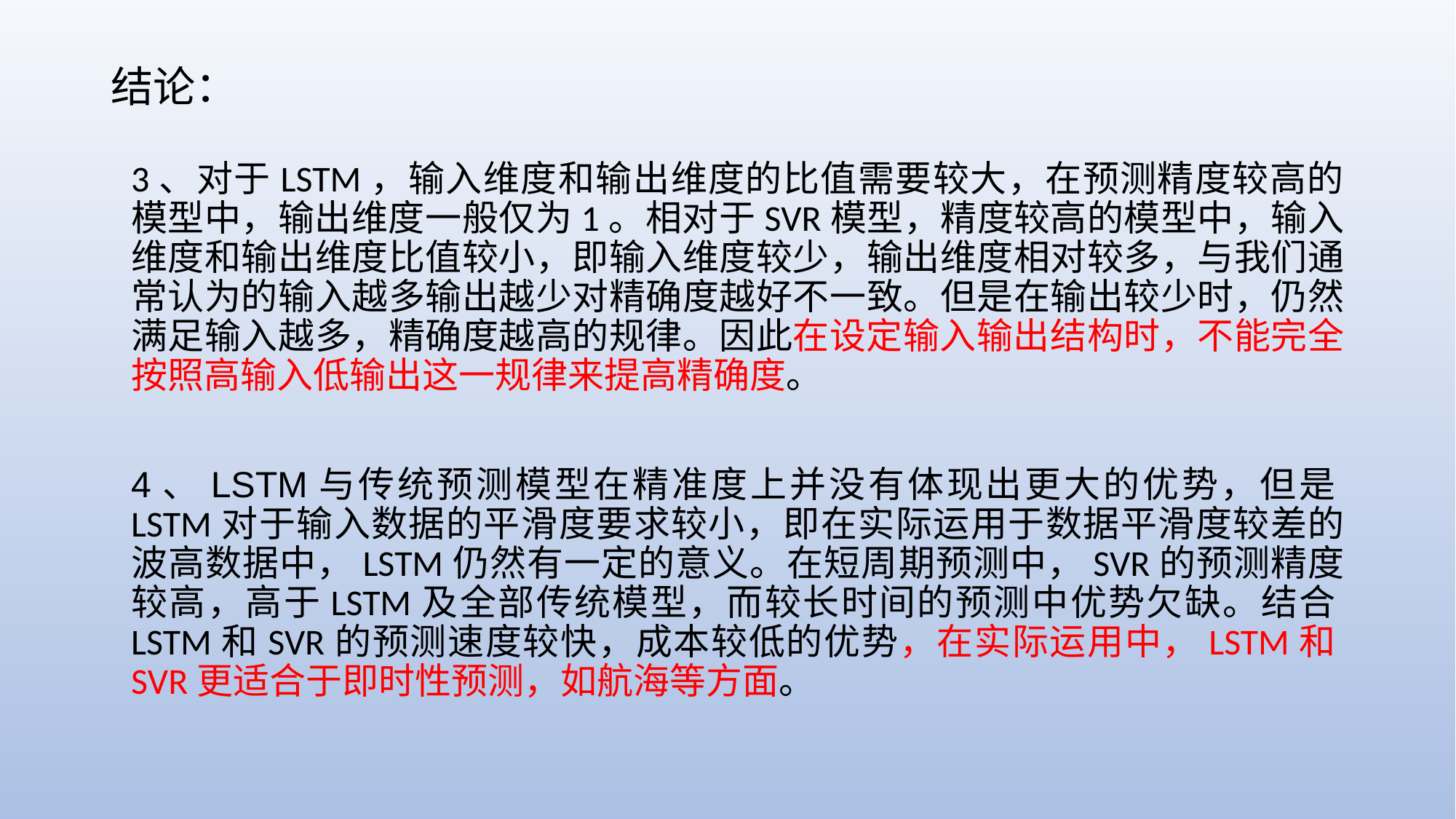

# 结论：
3、对于LSTM，输入维度和输出维度的比值需要较大，在预测精度较高的模型中，输出维度一般仅为1。相对于SVR模型，精度较高的模型中，输入维度和输出维度比值较小，即输入维度较少，输出维度相对较多，与我们通常认为的输入越多输出越少对精确度越好不一致。但是在输出较少时，仍然满足输入越多，精确度越高的规律。因此在设定输入输出结构时，不能完全按照高输入低输出这一规律来提高精确度。

4、LSTM与传统预测模型在精准度上并没有体现出更大的优势，但是LSTM对于输入数据的平滑度要求较小，即在实际运用于数据平滑度较差的波高数据中，LSTM仍然有一定的意义。在短周期预测中，SVR的预测精度较高，高于LSTM及全部传统模型，而较长时间的预测中优势欠缺。结合LSTM和SVR的预测速度较快，成本较低的优势，在实际运用中，LSTM和SVR更适合于即时性预测，如航海等方面。